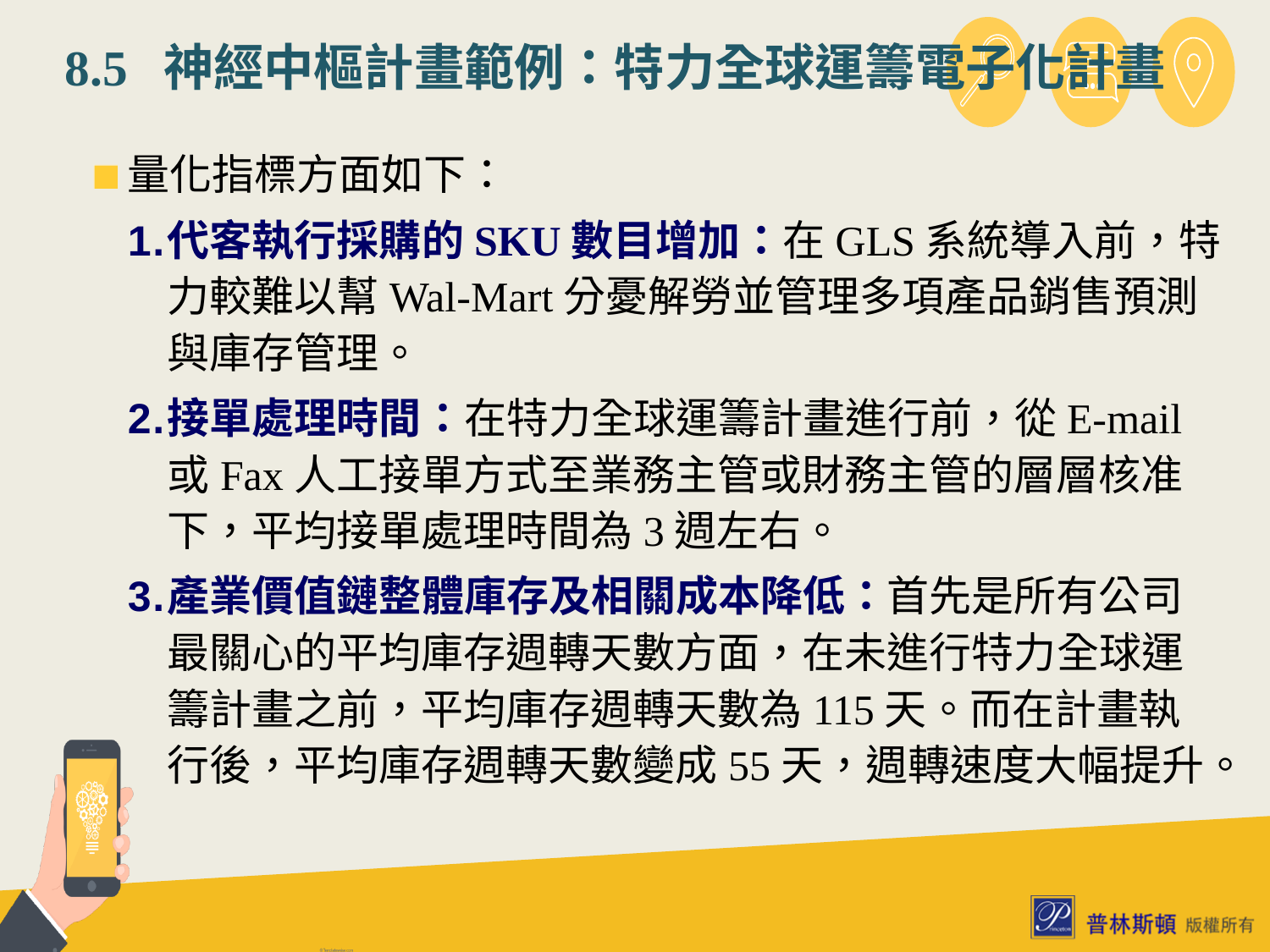

# 8.5  神經中樞計畫範例：特力全球運籌電子化計畫
量化指標方面如下：
代客執行採購的SKU數目增加：在GLS系統導入前，特力較難以幫Wal-Mart分憂解勞並管理多項產品銷售預測與庫存管理。
接單處理時間：在特力全球運籌計畫進行前，從E-mail或Fax人工接單方式至業務主管或財務主管的層層核准下，平均接單處理時間為3週左右。
產業價值鏈整體庫存及相關成本降低：首先是所有公司最關心的平均庫存週轉天數方面，在未進行特力全球運籌計畫之前，平均庫存週轉天數為115天。而在計畫執行後，平均庫存週轉天數變成55天，週轉速度大幅提升。